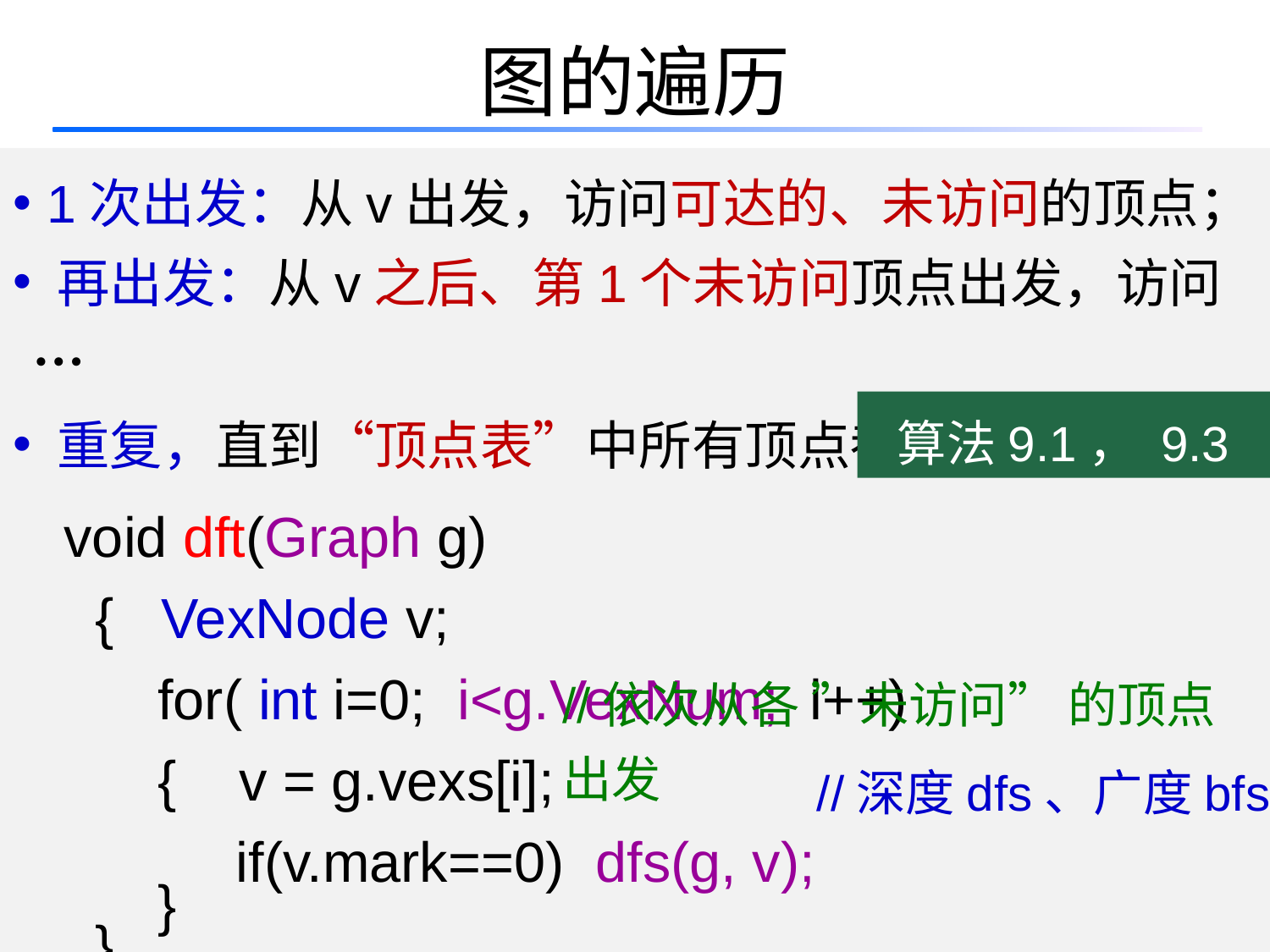

# 图的遍历

 1次出发：从v出发，访问可达的、未访问的顶点；
 再出发：从v之后、第1个未访问顶点出发，访问…
 重复，直到“顶点表”中所有顶点都被访问。
  void dft(Graph g)
    {   VexNode v;
        for( int i=0;  i<g.VexNum;  i++)
        {    v = g.vexs[i];
             if(v.mark==0)  dfs(g, v);
        }
    }
算法9.1， 9.3
//依次从各 ”未访问” 的顶点出发
//深度dfs、广度bfs